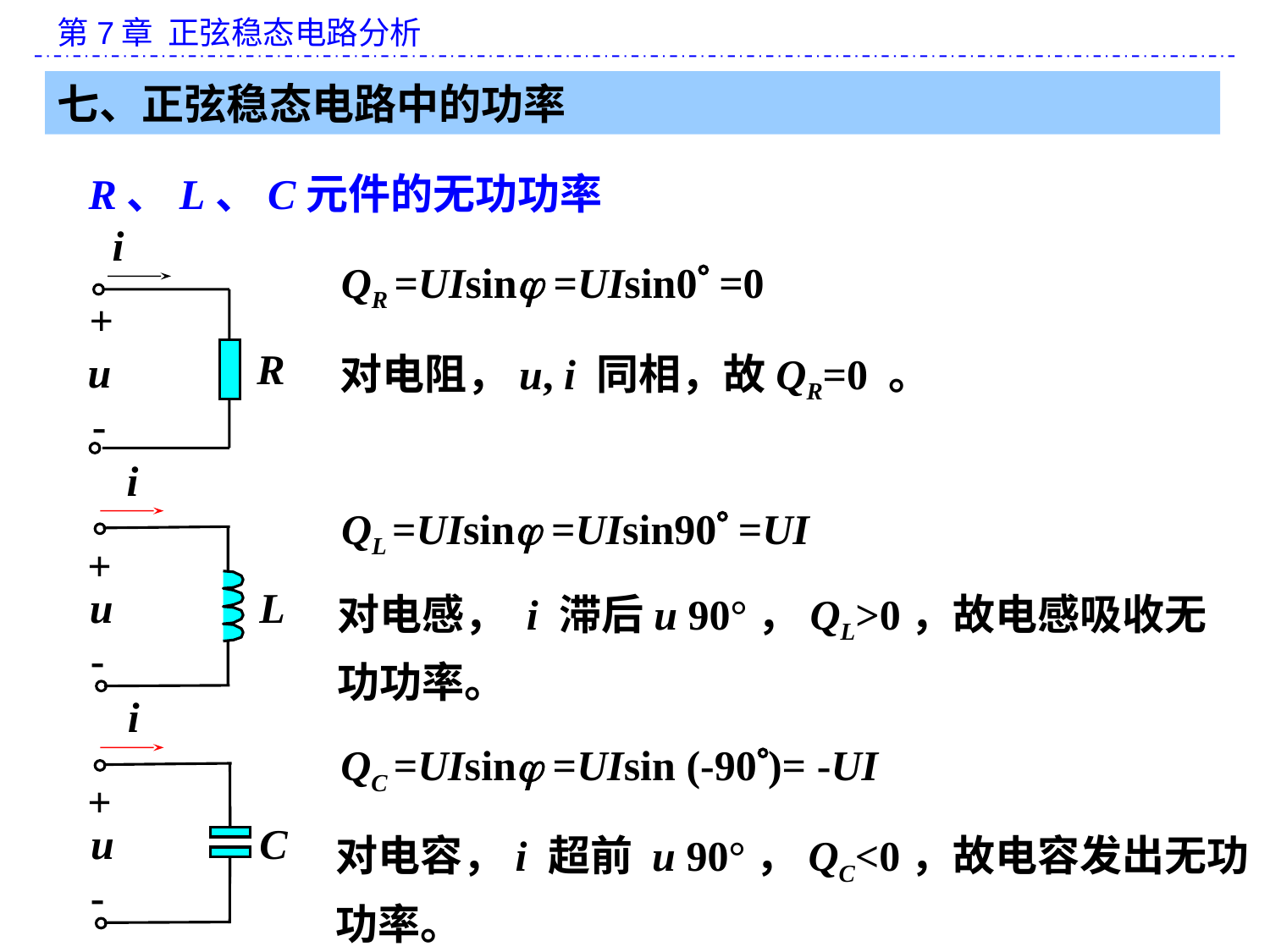

七、正弦稳态电路中的功率
 R、L、C元件的无功功率
i

+

R
u

-

QR =UIsinϕ =UIsin0° =0
对电阻，u, i 同相，故QR=0 。
i

+

u
L
-

QL =UIsinϕ =UIsin90° =UI
对电感， i 滞后u 90°，QL>0，故电感吸收无功功率。
i

+

u
C

-

QC =UIsinϕ =UIsin (-90°)= -UI
对电容，i 超前 u 90°，QC<0，故电容发出无功功率。